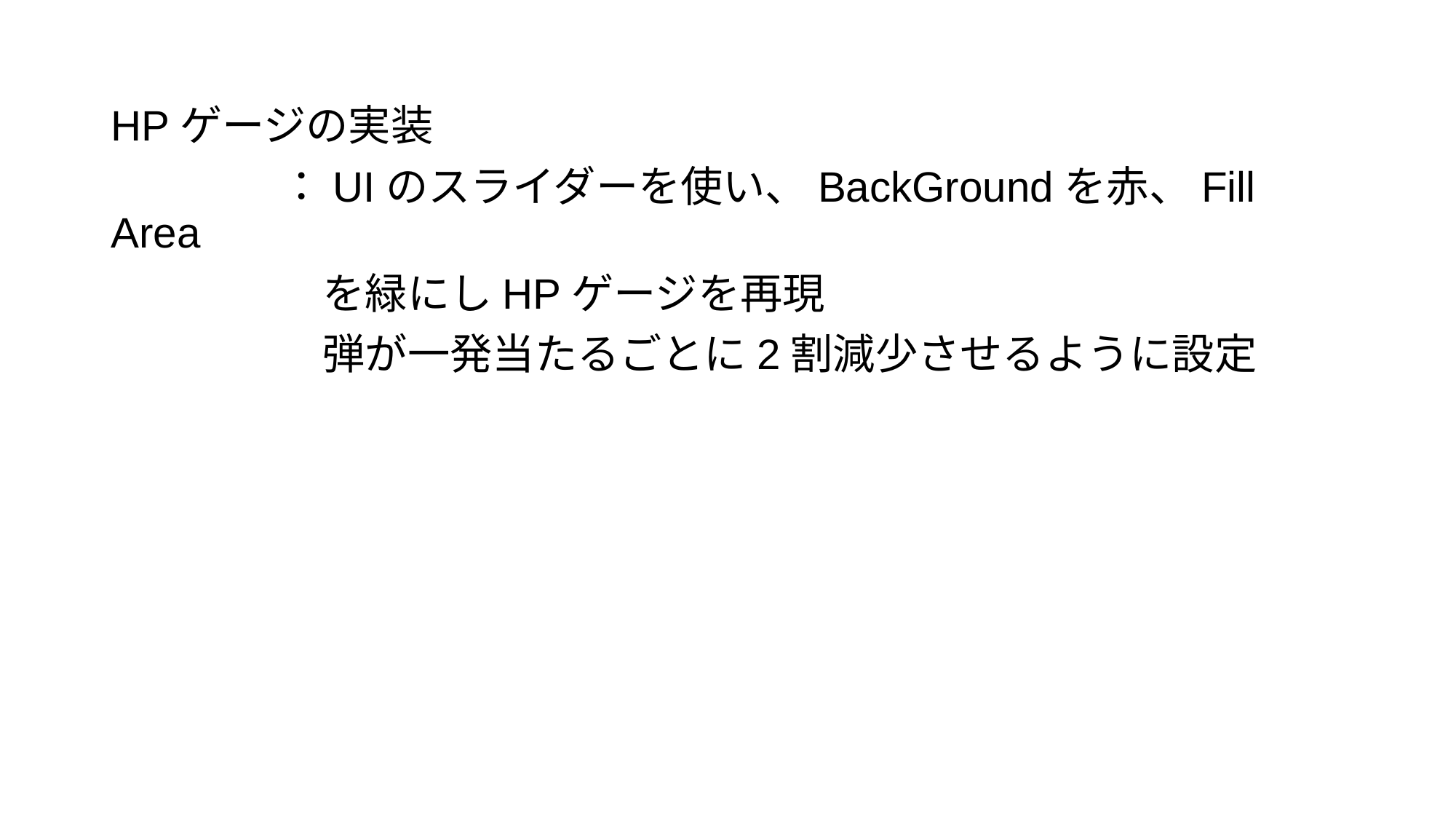

HPゲージの実装
　　　　：UIのスライダーを使い、BackGroundを赤、Fill Area
　　　　　を緑にしHPゲージを再現
　　　　　弾が一発当たるごとに2割減少させるように設定